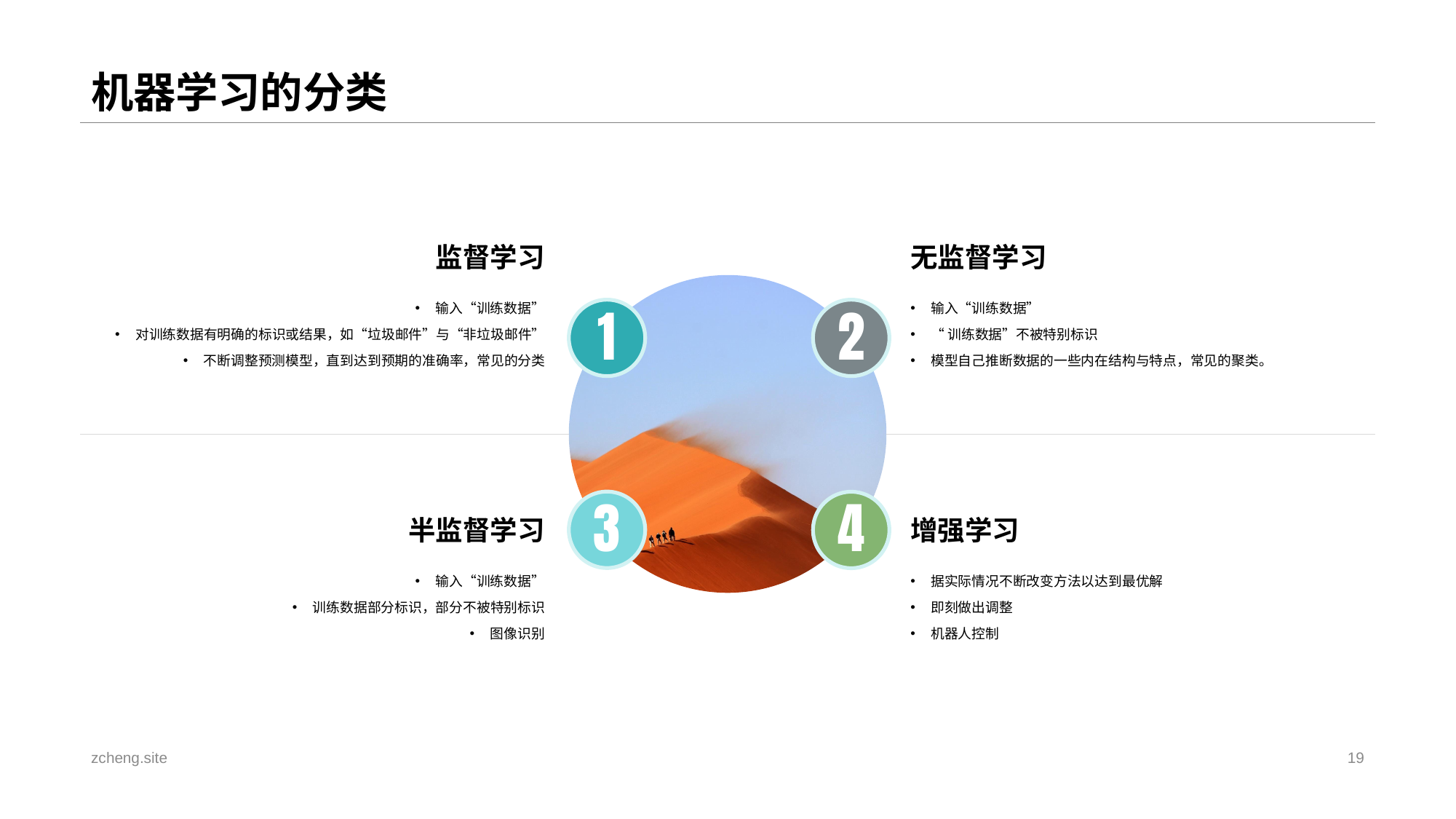

# 机器学习的分类
监督学习
输入“训练数据”
对训练数据有明确的标识或结果，如“垃圾邮件”与“非垃圾邮件”
不断调整预测模型，直到达到预期的准确率，常见的分类
无监督学习
输入“训练数据”
“训练数据”不被特别标识
模型自己推断数据的一些内在结构与特点，常见的聚类。

1
2
半监督学习
输入“训练数据”
训练数据部分标识，部分不被特别标识
图像识别
增强学习
据实际情况不断改变方法以达到最优解
即刻做出调整
机器人控制
3
4
zcheng.site
19